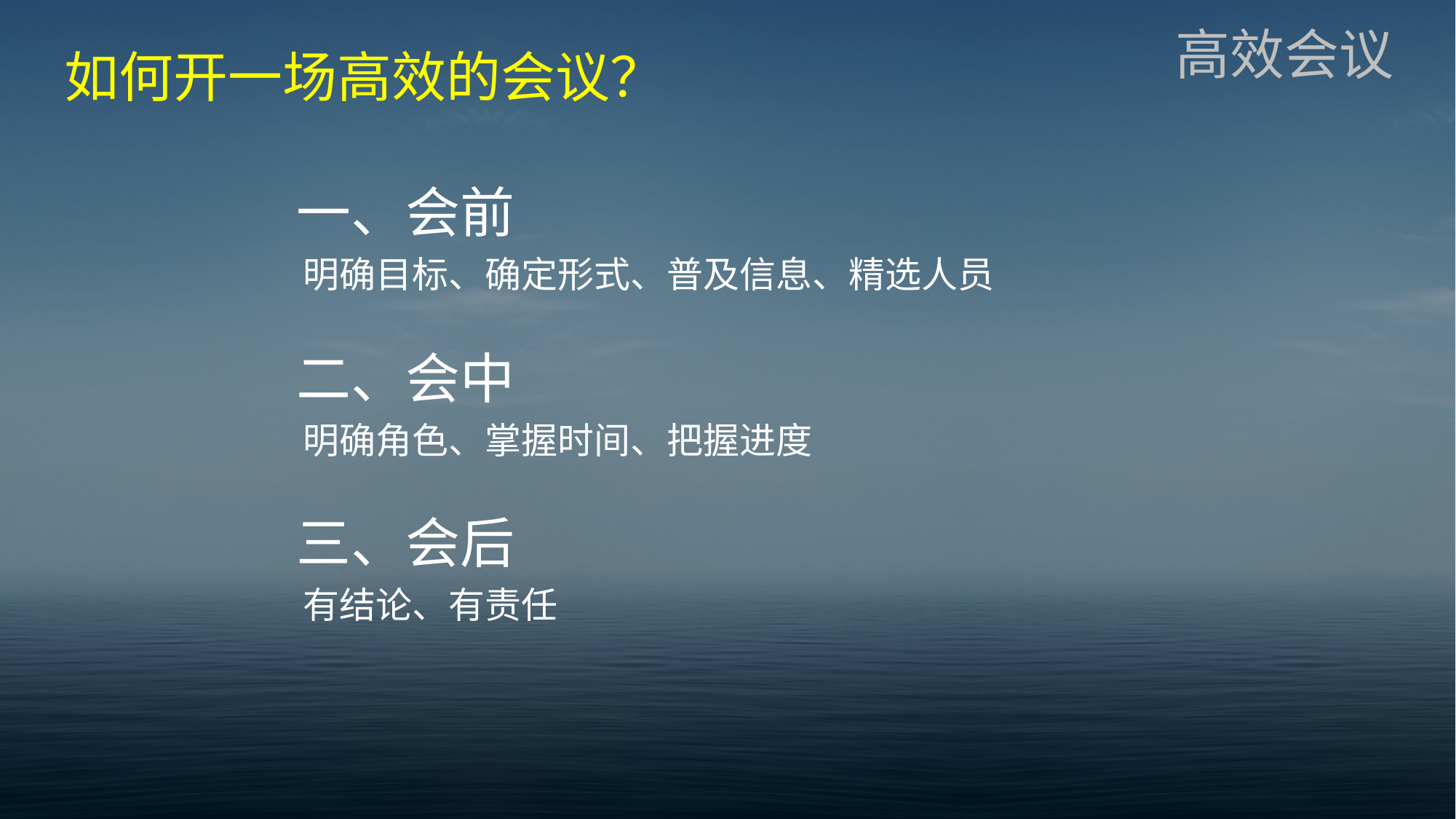

高效会议
如何开一场高效的会议？
一、会前
明确目标、确定形式、普及信息、精选人员
二、会中
明确角色、掌握时间、把握进度
三、会后
有结论、有责任